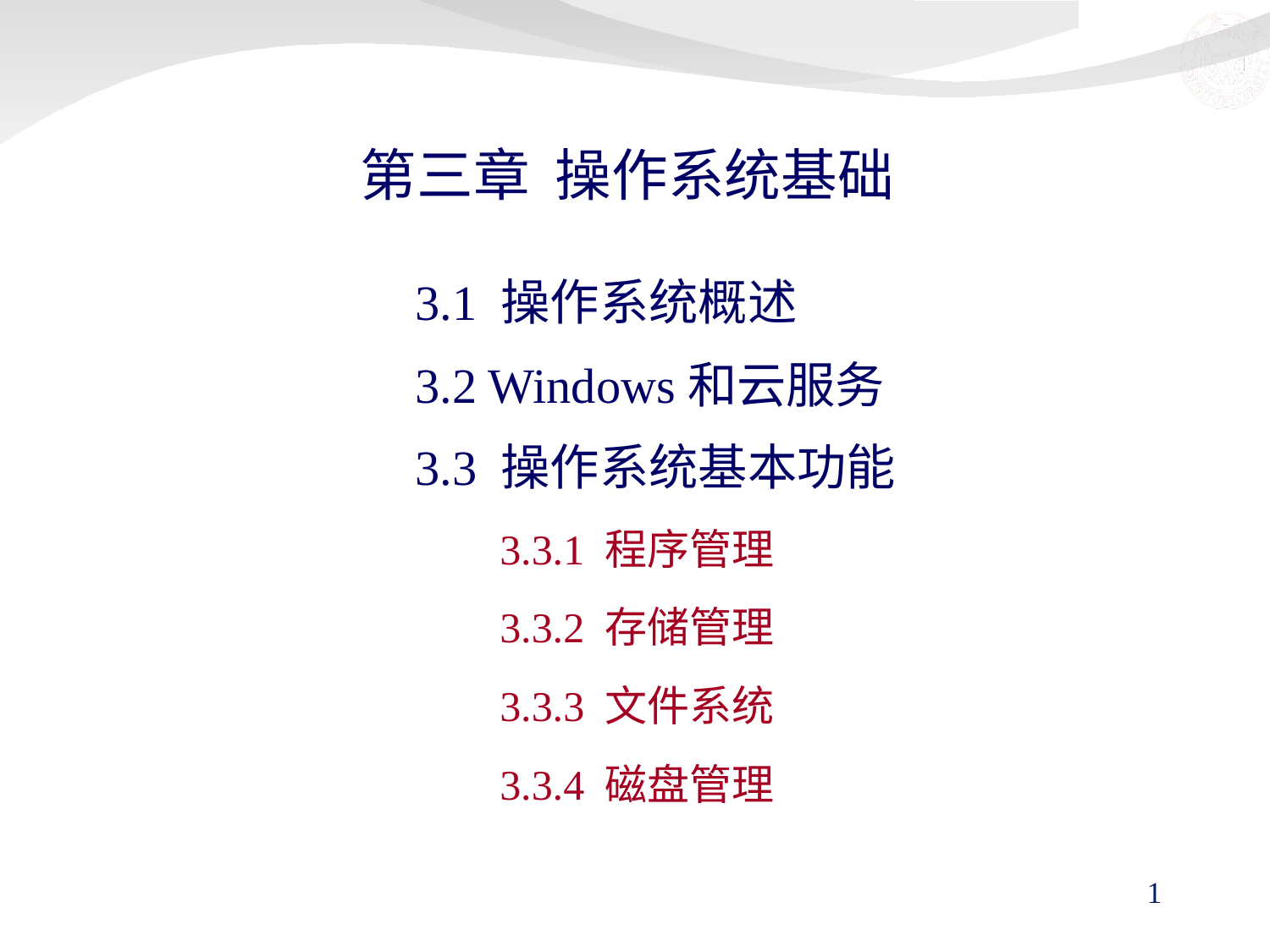

# 第三章  操作系统基础
3.1 操作系统概述
3.2 Windows和云服务
3.3 操作系统基本功能
        3.3.1 程序管理
        3.3.2 存储管理
        3.3.3 文件系统
        3.3.4 磁盘管理
1